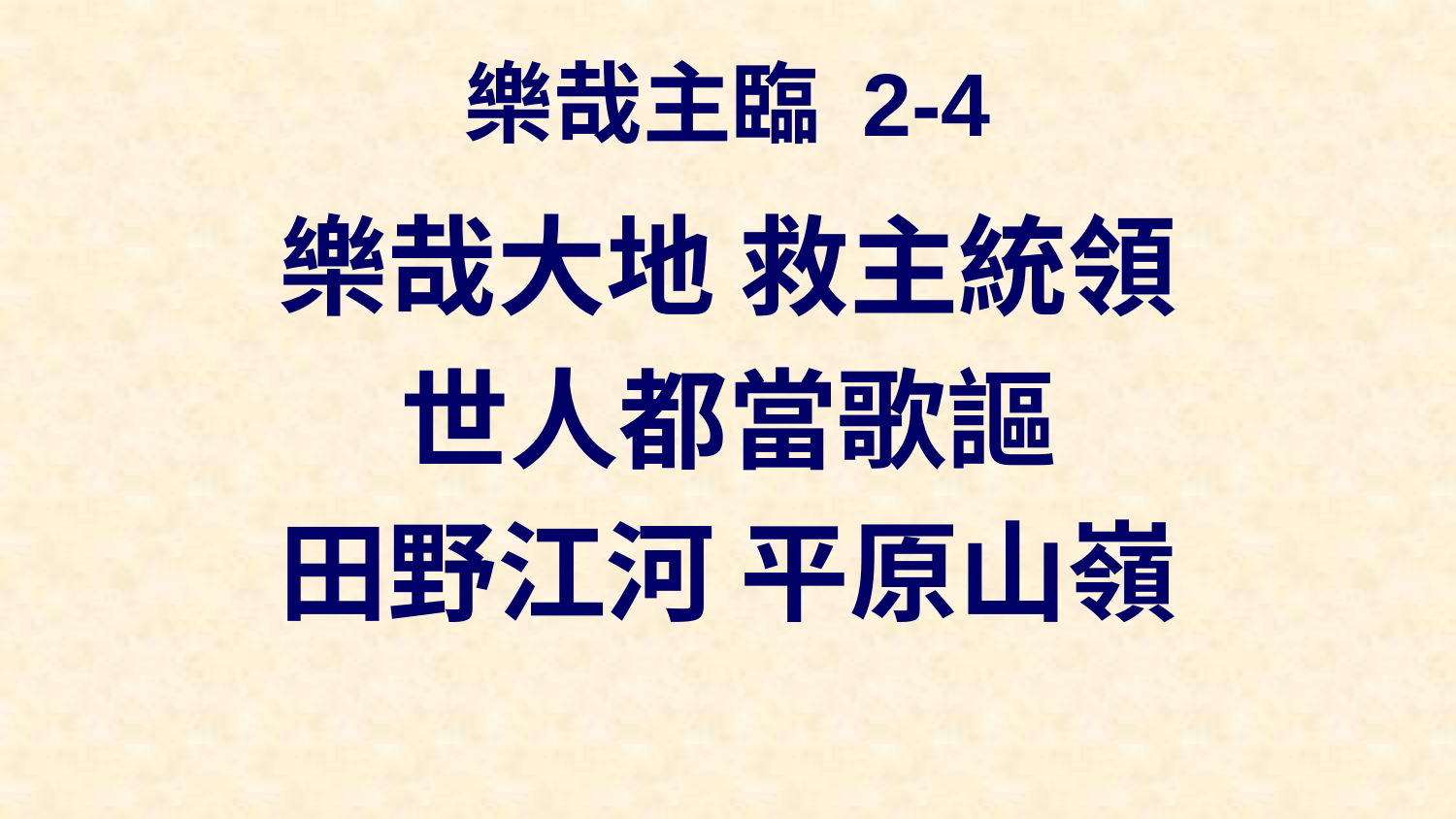

# 樂哉主臨 2-4
樂哉大地 救主統領
世人都當歌謳
田野江河 平原山嶺